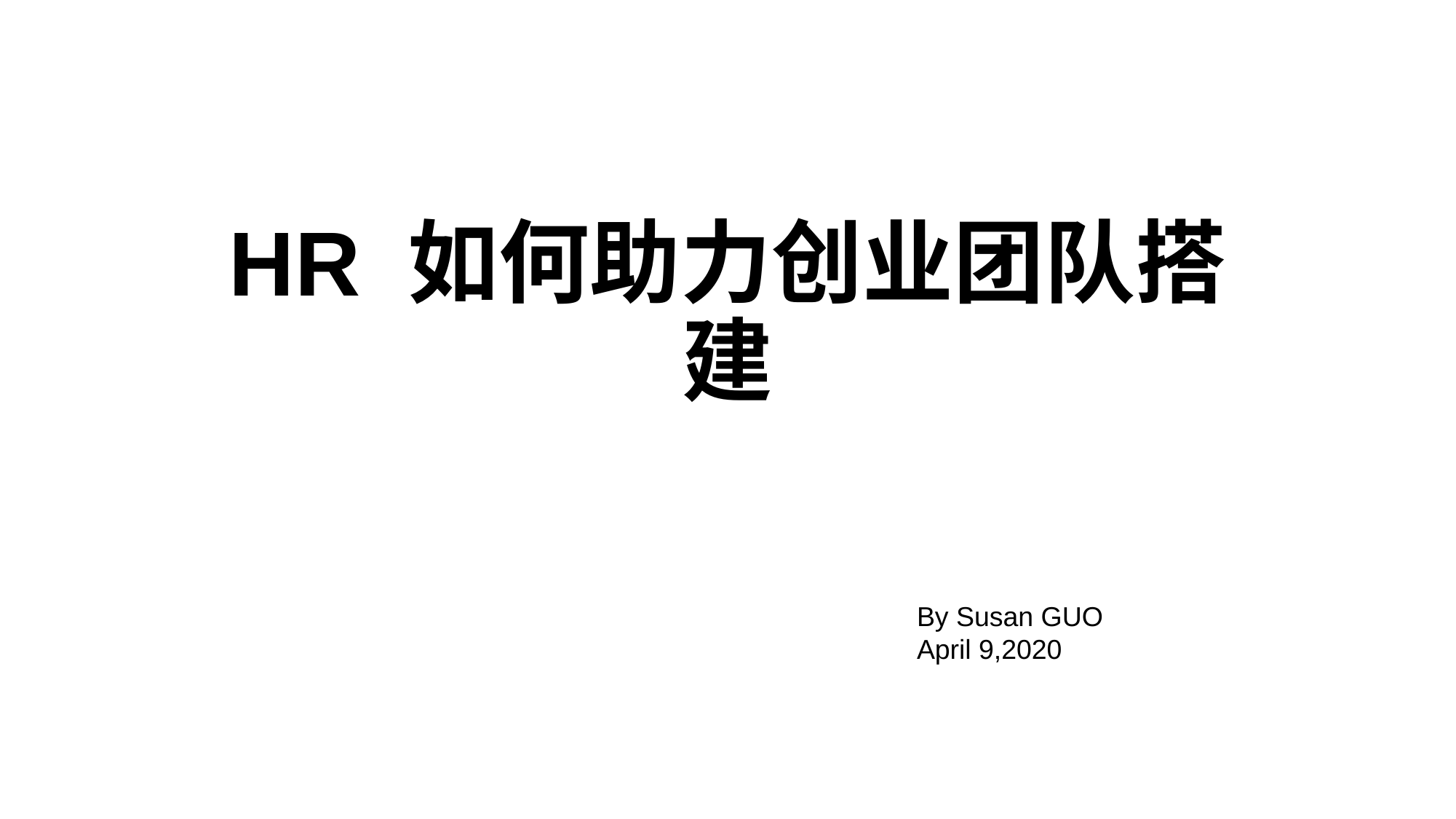

# HR 如何助力创业团队搭建
By Susan GUO
April 9,2020